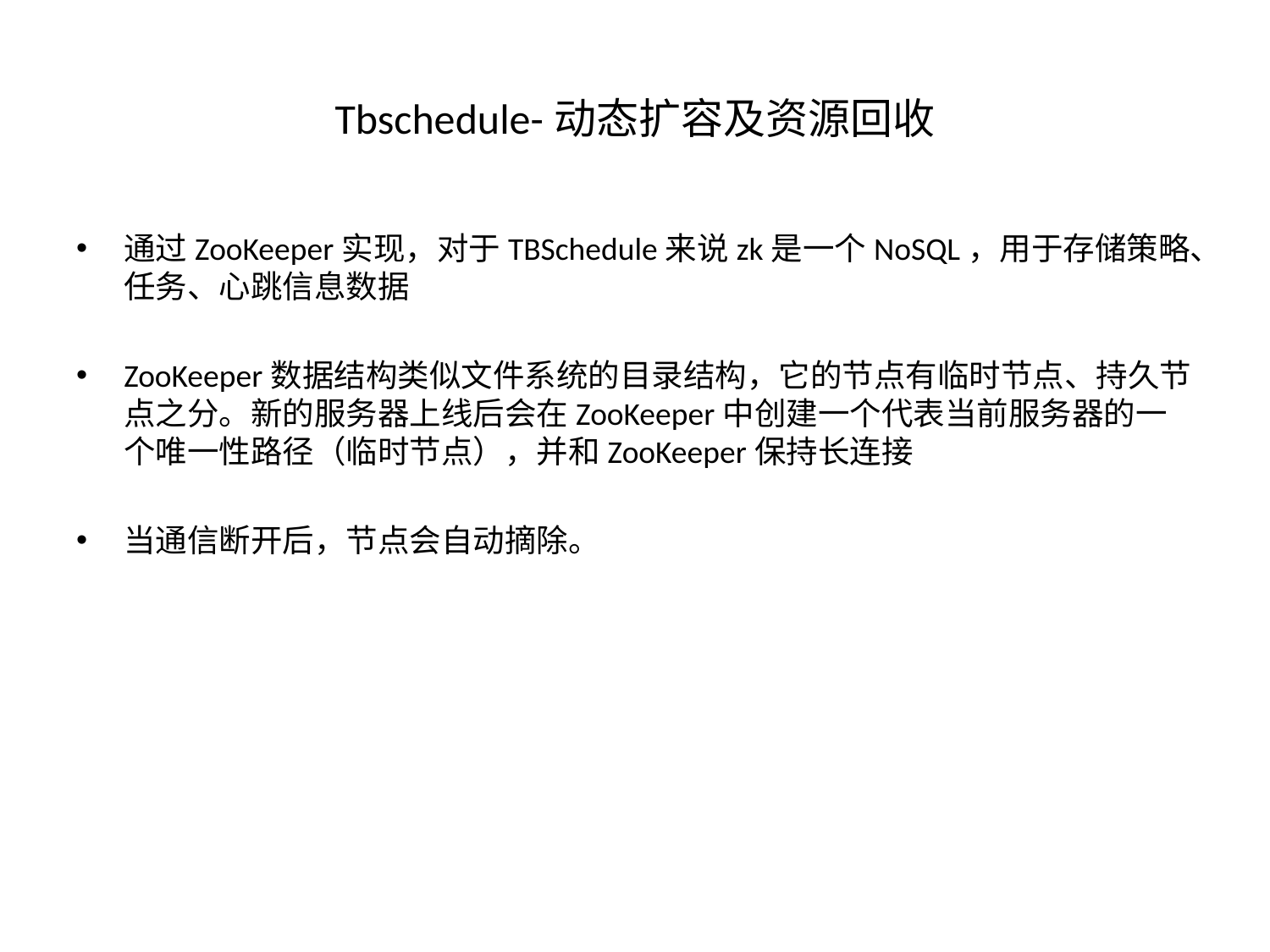

# Tbschedule-动态扩容及资源回收
通过ZooKeeper实现，对于TBSchedule来说zk是一个NoSQL，用于存储策略、任务、心跳信息数据

ZooKeeper数据结构类似文件系统的目录结构，它的节点有临时节点、持久节点之分。新的服务器上线后会在ZooKeeper中创建一个代表当前服务器的一个唯一性路径（临时节点），并和ZooKeeper保持长连接

当通信断开后，节点会自动摘除。